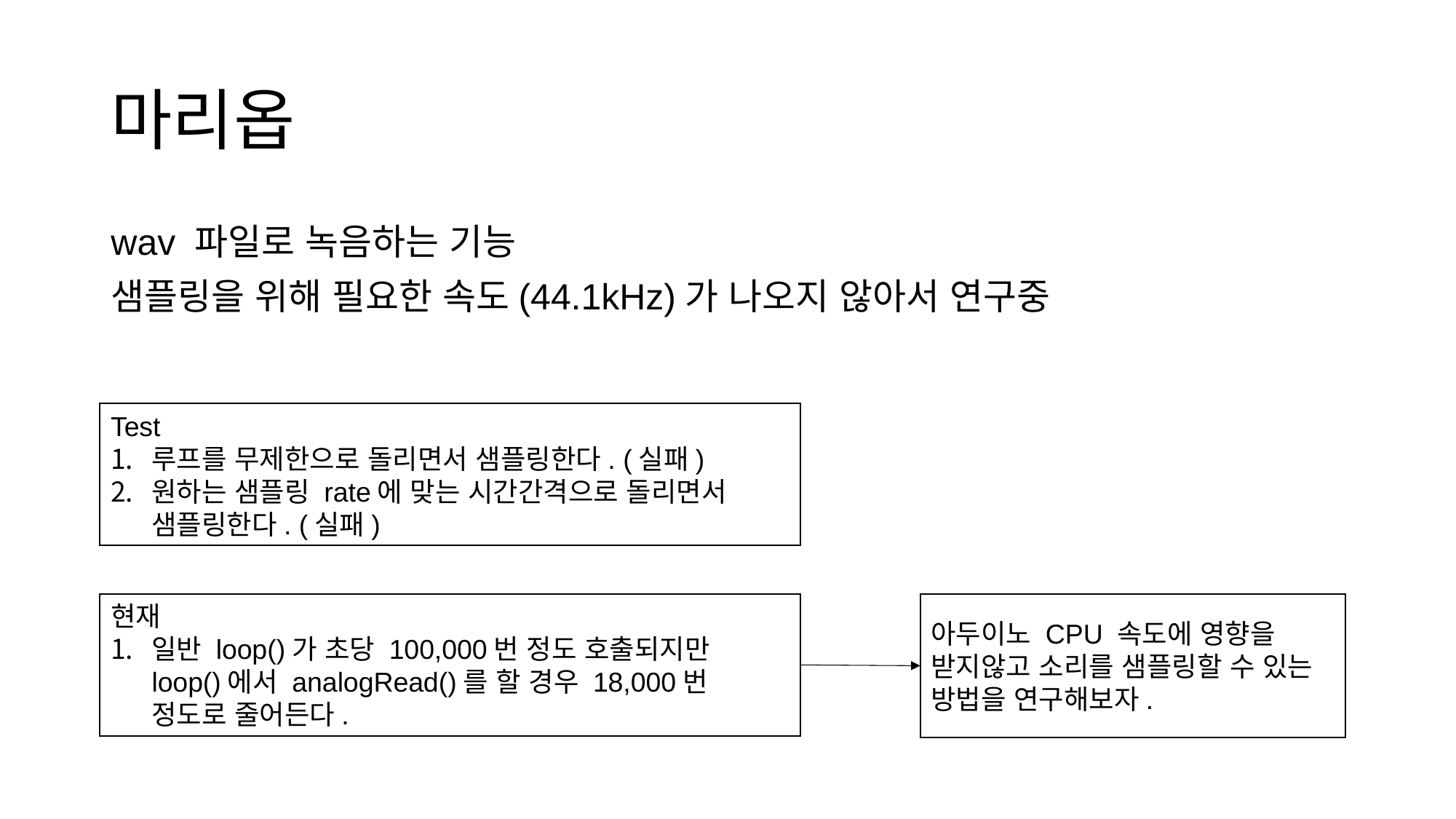

# 마리옵
wav 파일로 녹음하는 기능
샘플링을 위해 필요한 속도(44.1kHz)가 나오지 않아서 연구중

Test
루프를 무제한으로 돌리면서 샘플링한다. (실패)
원하는 샘플링 rate에 맞는 시간간격으로 돌리면서 샘플링한다. (실패)
현재
일반 loop()가 초당 100,000번 정도 호출되지만 loop()에서 analogRead()를 할 경우 18,000번 정도로 줄어든다.
아두이노 CPU 속도에 영향을 받지않고 소리를 샘플링할 수 있는 방법을 연구해보자.